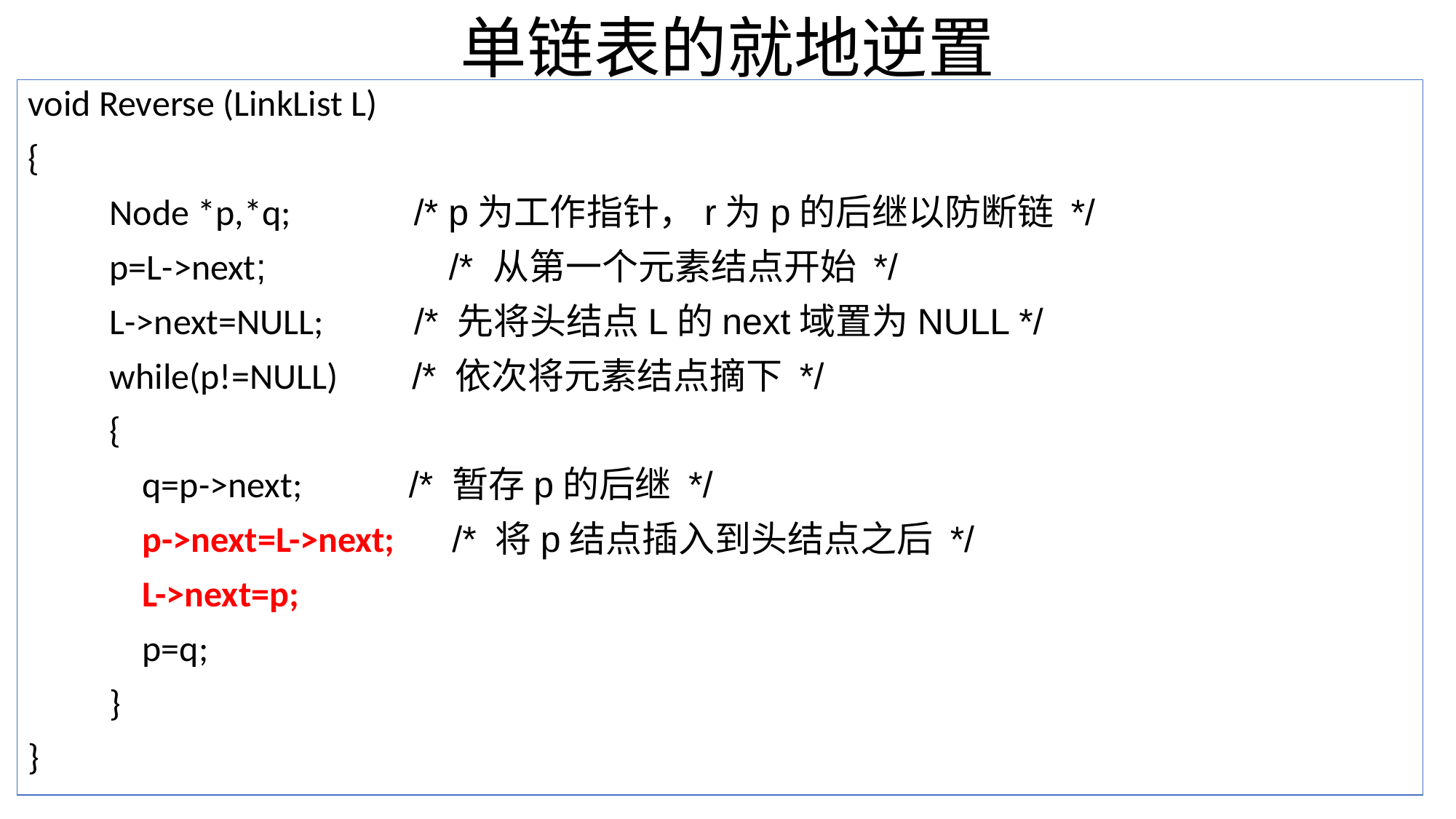

# 单链表的就地逆置
void Reverse (LinkList L)
{
　　Node *p,*q;               /* p为工作指针，r为p的后继以防断链 */
　　p=L->next;                  /* 从第一个元素结点开始 */
　　L->next=NULL;           /* 先将头结点L的next域置为NULL */
　　while(p!=NULL)         /* 依次将元素结点摘下 */
　　{
　　    q=p->next;             /* 暂存p的后继 */
　　    p->next=L->next;       /* 将p结点插入到头结点之后 */
　　    L->next=p;
　　    p=q;
　　}
}